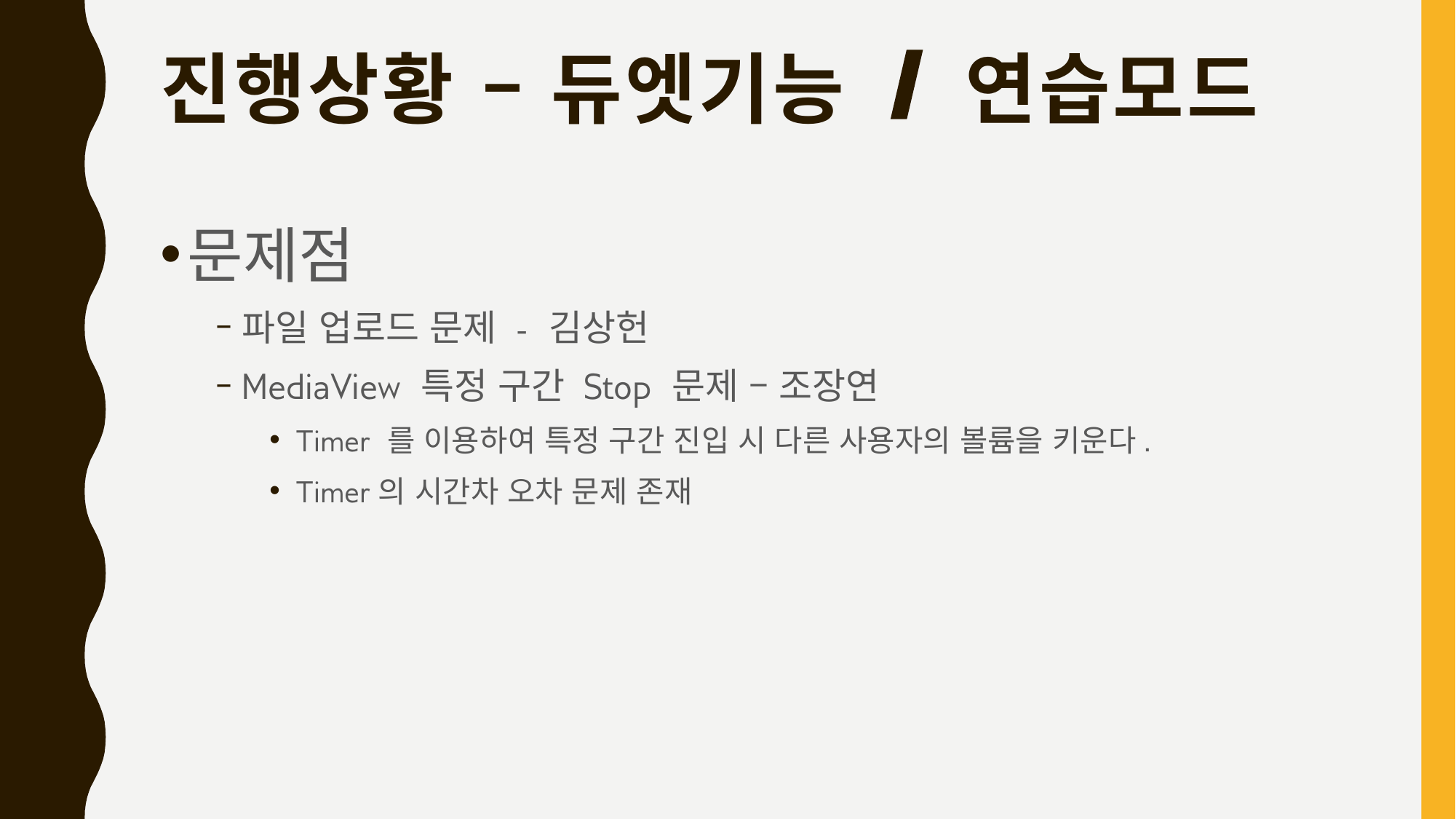

# 진행상황 – 듀엣기능 / 연습모드
문제점
파일 업로드 문제 - 김상헌
MediaView 특정 구간 Stop 문제 – 조장연
Timer 를 이용하여 특정 구간 진입 시 다른 사용자의 볼륨을 키운다.
Timer의 시간차 오차 문제 존재